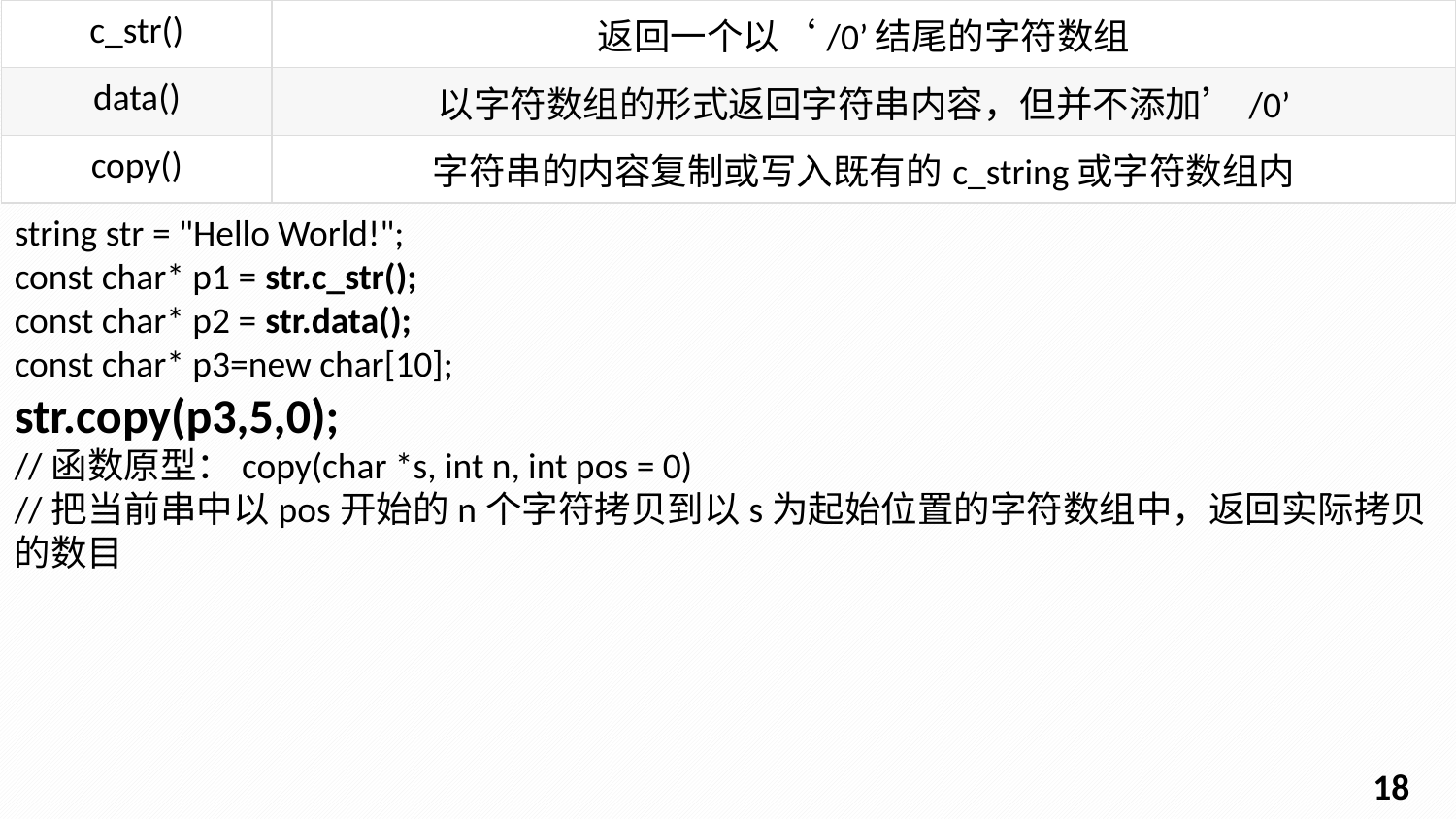

| c\_str() | 返回一个以‘/0’结尾的字符数组 |
| --- | --- |
| data() | 以字符数组的形式返回字符串内容，但并不添加’/0’ |
| copy() | 字符串的内容复制或写入既有的c\_string或字符数组内 |
string str = "Hello World!";
const char* p1 = str.c_str();
const char* p2 = str.data();
const char* p3=new char[10];
str.copy(p3,5,0);
//函数原型：copy(char *s, int n, int pos = 0)
//把当前串中以pos开始的n个字符拷贝到以s为起始位置的字符数组中，返回实际拷贝的数目
18